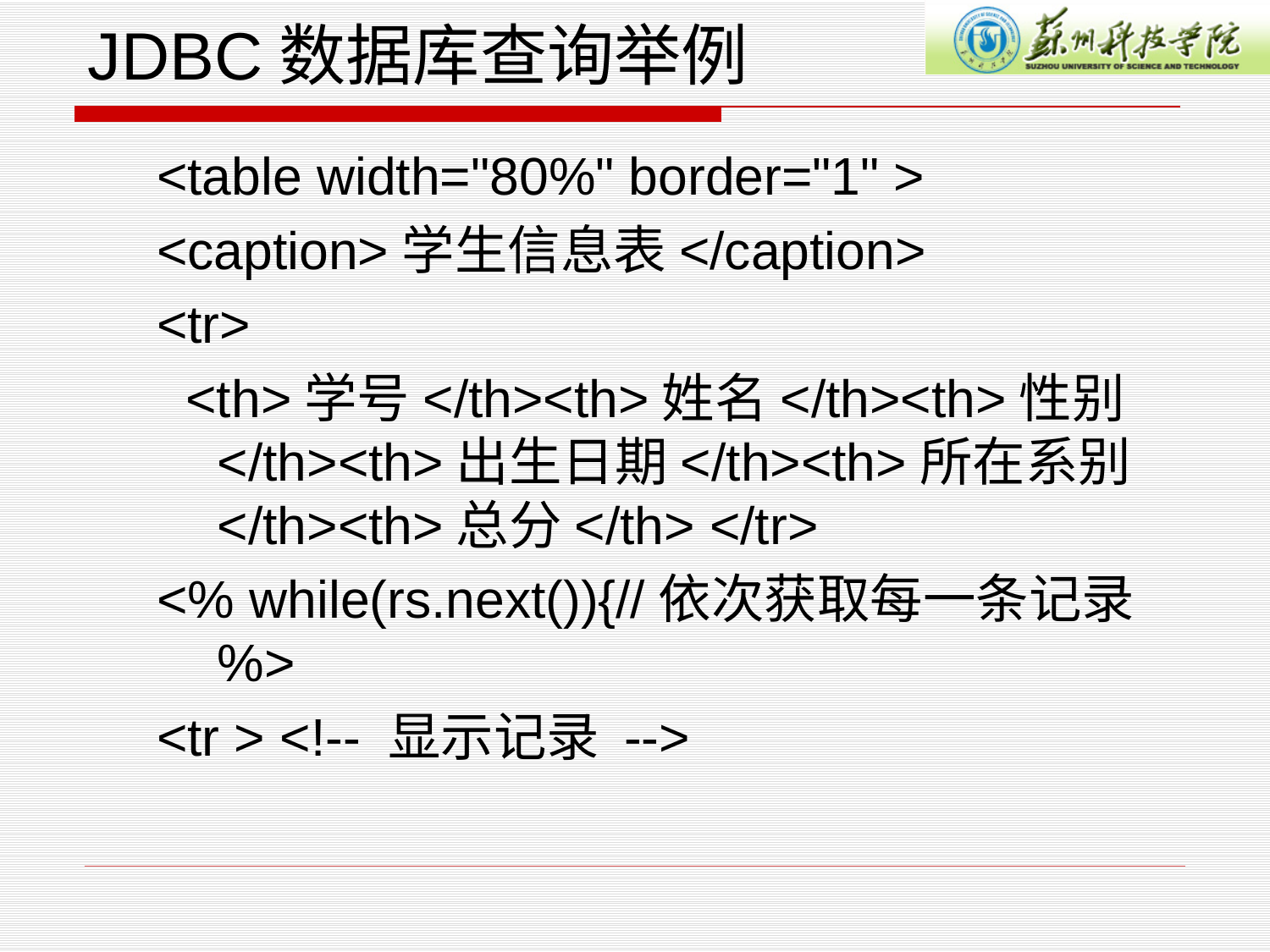

# JDBC数据库查询举例
<table width="80%" border="1" >
<caption>学生信息表</caption>
<tr>
  <th>学号</th><th>姓名</th><th>性别</th><th>出生日期</th><th>所在系别</th><th>总分</th> </tr>
<% while(rs.next()){//依次获取每一条记录 %>
<tr > <!-- 显示记录 -->